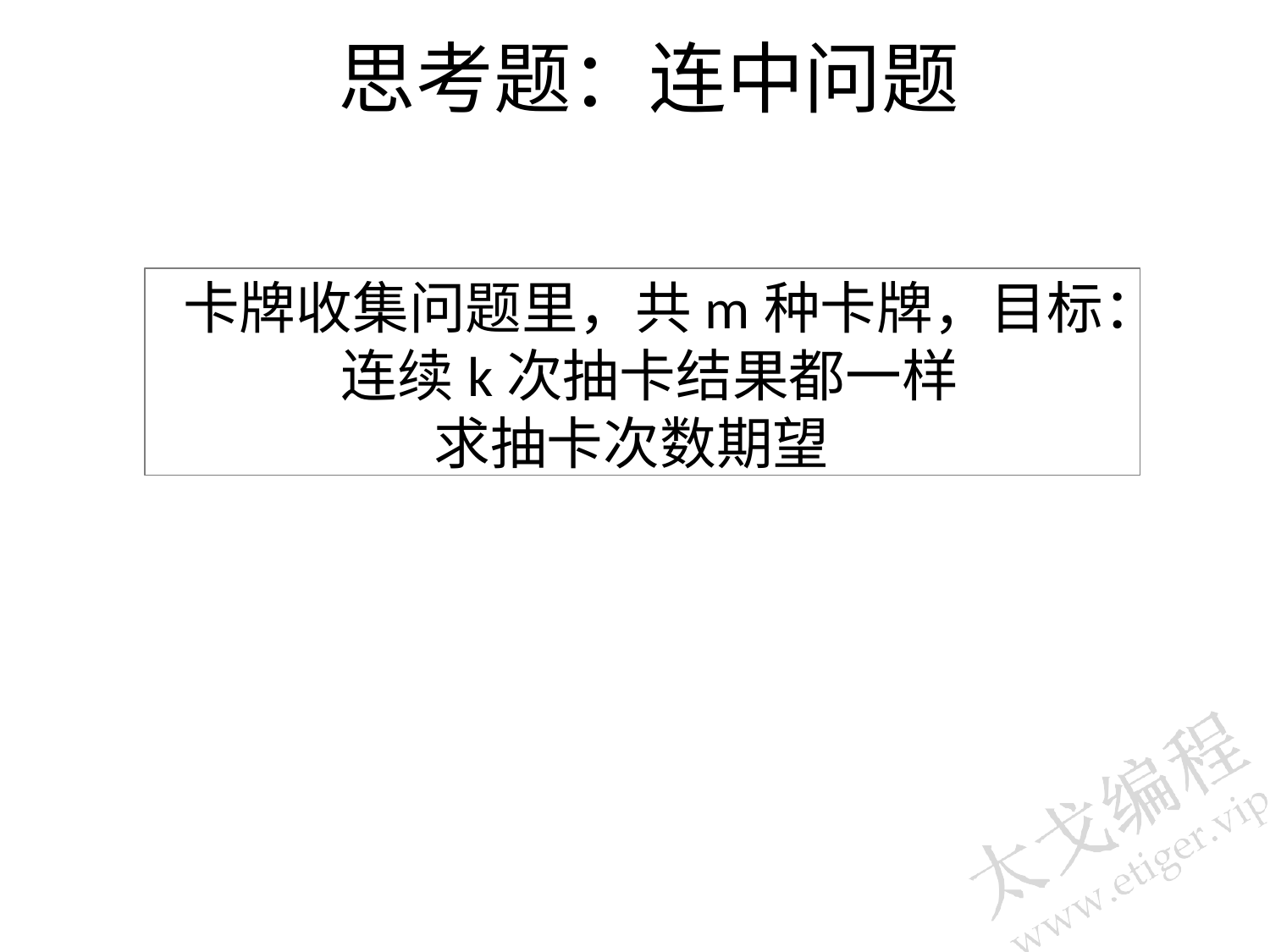

# 思考题：连中问题
卡牌收集问题里，共m种卡牌，目标： 连续k次抽卡结果都一样
求抽卡次数期望